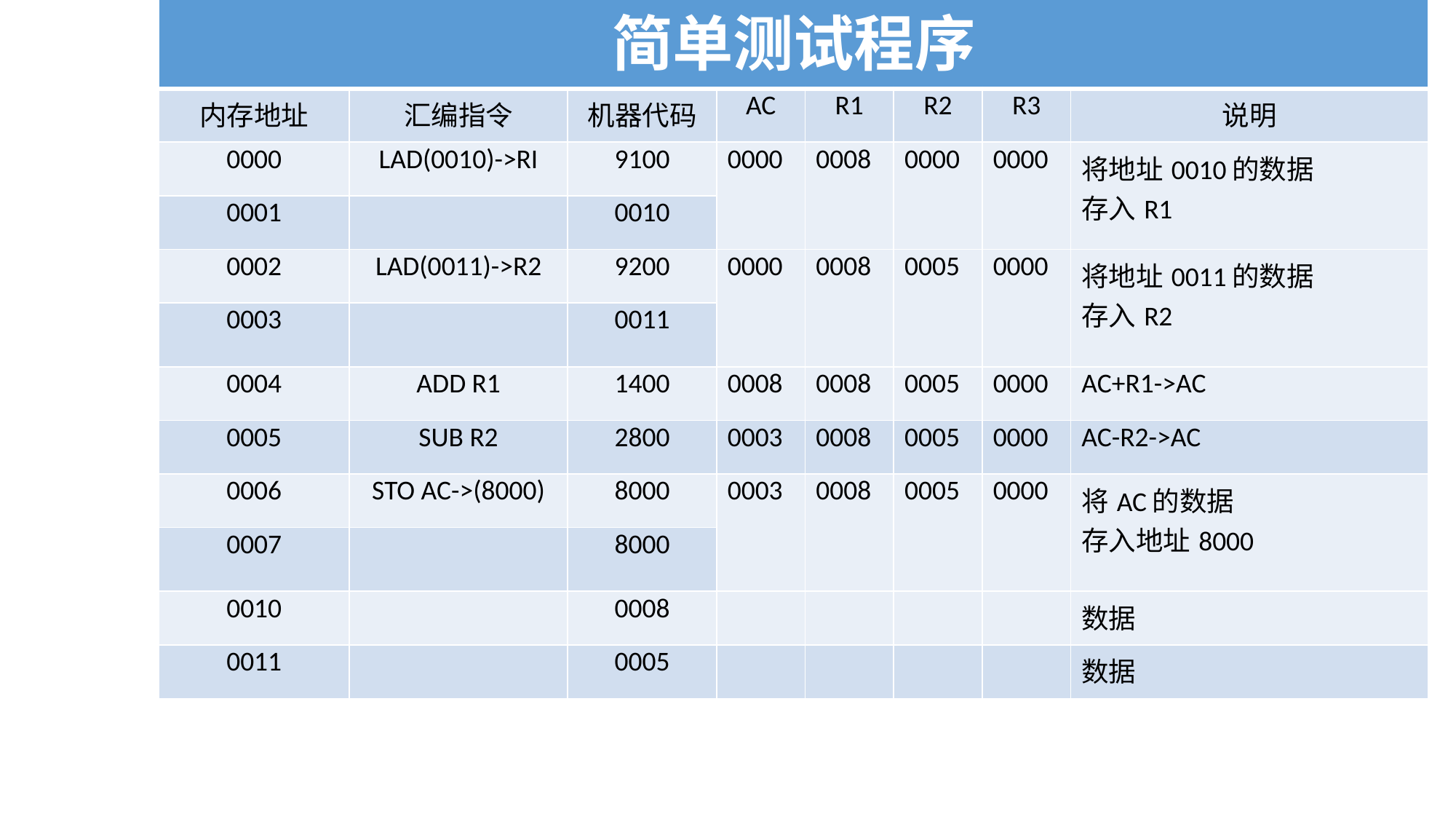

| 简单测试程序 |  |  |  |  |  |  |  |
| --- | --- | --- | --- | --- | --- | --- | --- |
| 内存地址 | 汇编指令 | 机器代码 | AC | R1 | R2 | R3 | 说明 |
| 0000 | LAD(0010)->RI | 9100 | 0000 | 0008 | 0000 | 0000 | 将地址0010的数据 存入R1 |
| 0001 |  | 0010 |  |  |  |  |  |
| 0002 | LAD(0011)->R2 | 9200 | 0000 | 0008 | 0005 | 0000 | 将地址0011的数据 存入R2 |
| 0003 |  | 0011 |  |  |  |  |  |
| 0004 | ADD R1 | 1400 | 0008 | 0008 | 0005 | 0000 | AC+R1->AC |
| 0005 | SUB R2 | 2800 | 0003 | 0008 | 0005 | 0000 | AC-R2->AC |
| 0006 | STO AC->(8000) | 8000 | 0003 | 0008 | 0005 | 0000 | 将AC的数据 存入地址8000 |
| 0007 |  | 8000 |  |  |  |  |  |
| 0010 |  | 0008 |  |  |  |  | 数据 |
| 0011 |  | 0005 |  |  |  |  | 数据 |